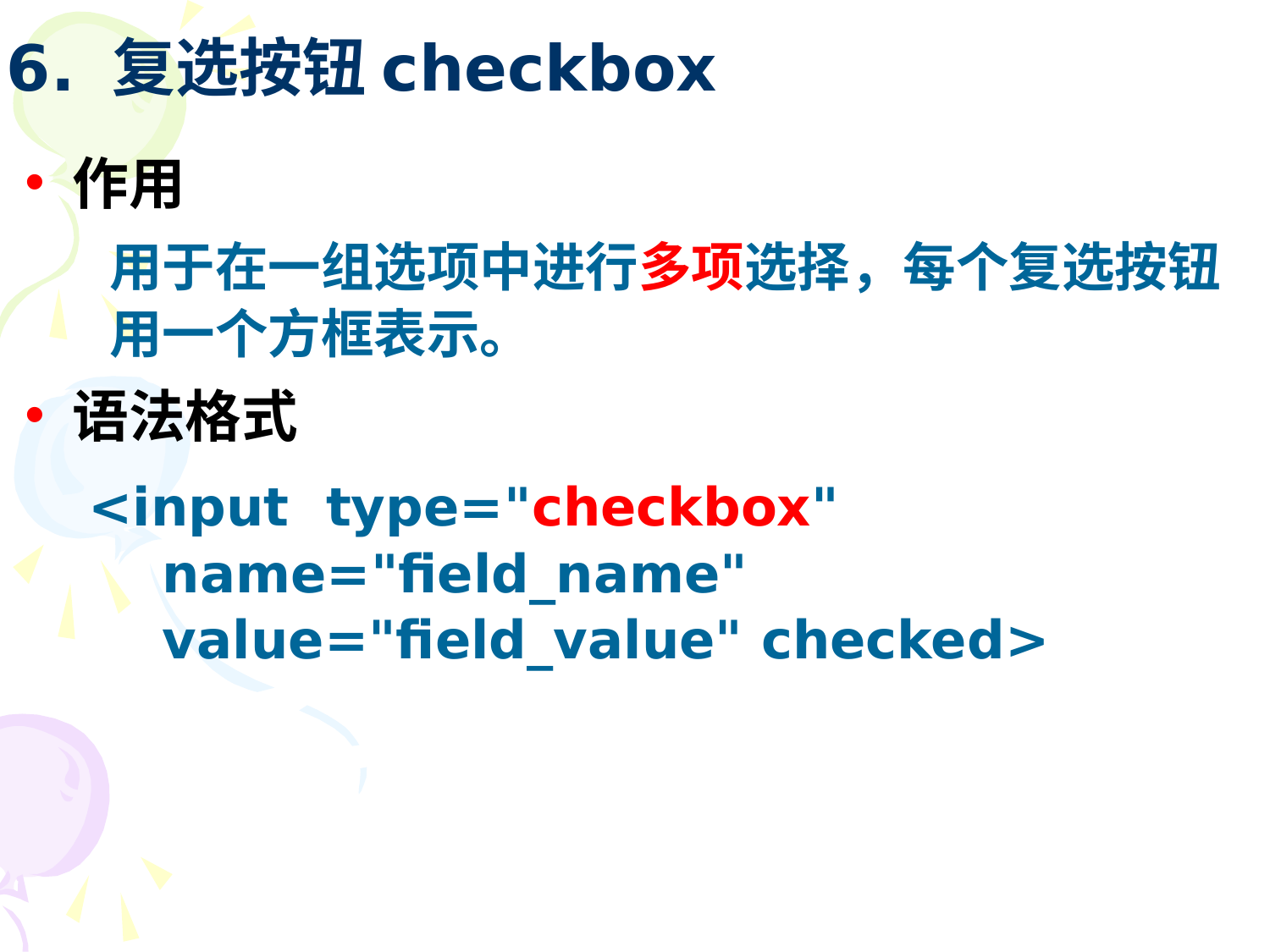

# 6. 复选按钮checkbox
作用
	用于在一组选项中进行多项选择，每个复选按钮用一个方框表示。
语法格式
<input  type="checkbox" name="field_name" value="field_value" checked>